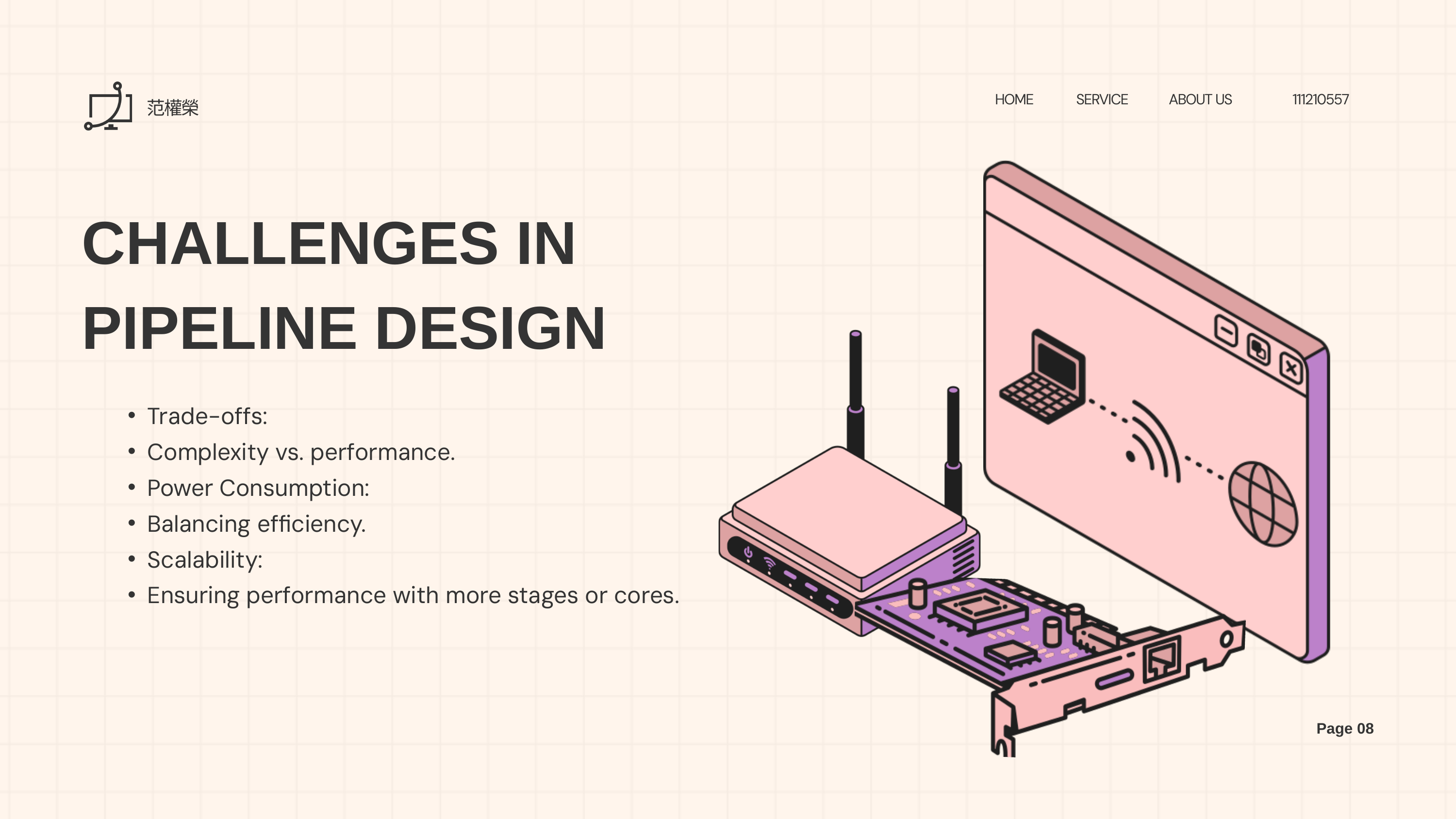

HOME
SERVICE
ABOUT US
111210557
范權榮

CHALLENGES IN PIPELINE DESIGN

Trade-offs:
Complexity vs. performance.
Power Consumption:
Balancing efficiency.
Scalability:
Ensuring performance with more stages or cores.

Page 08